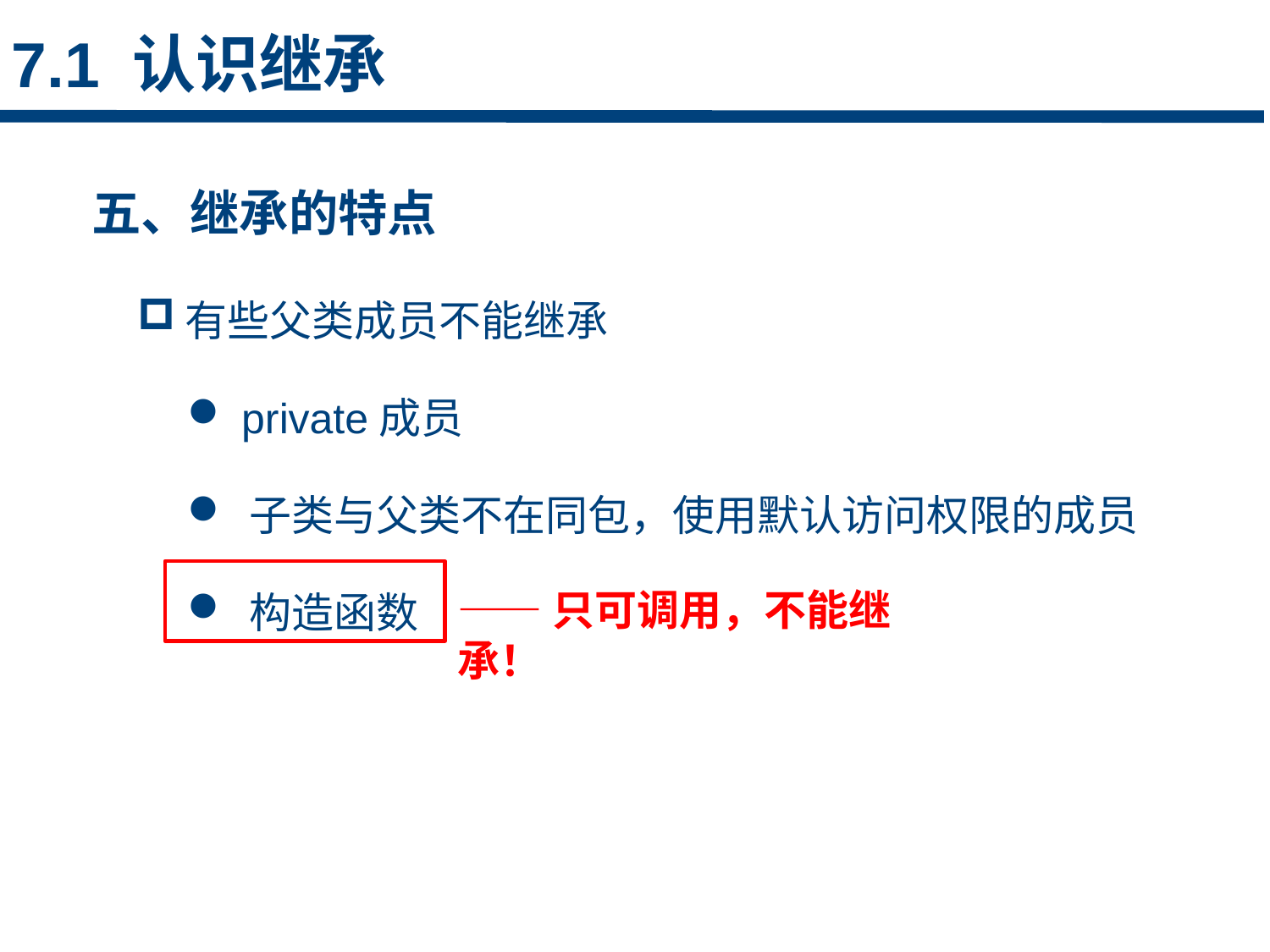

7.1 认识继承
五、继承的特点
有些父类成员不能继承
 private成员
 子类与父类不在同包，使用默认访问权限的成员
 构造函数

点击添加文本
点击添加文本

——只可调用，不能继承！
点击添加文本
点击添加文本